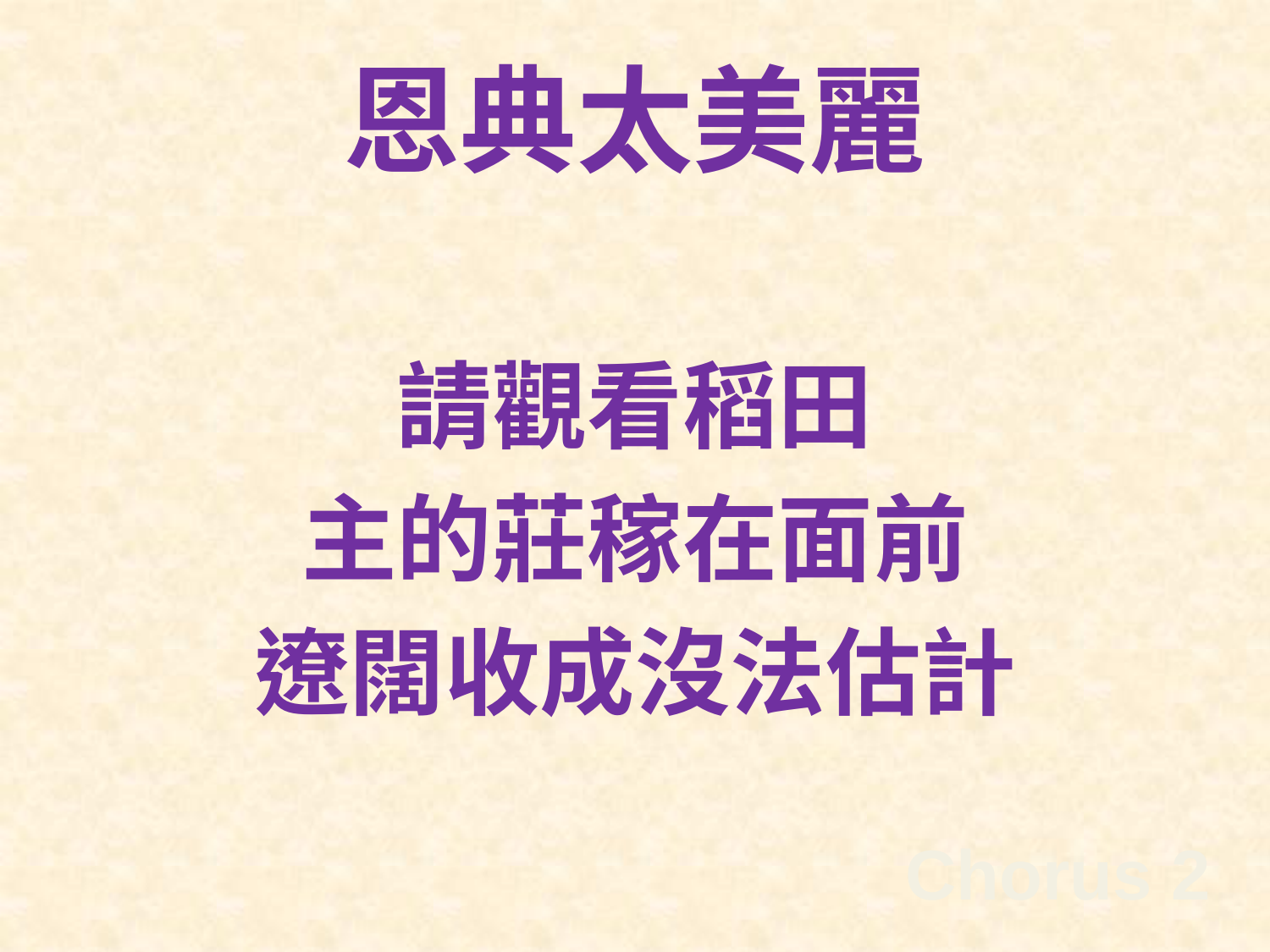

# 恩典太美麗
請觀看稻田
主的莊稼在面前
遼闊收成沒法估計
Chorus 2